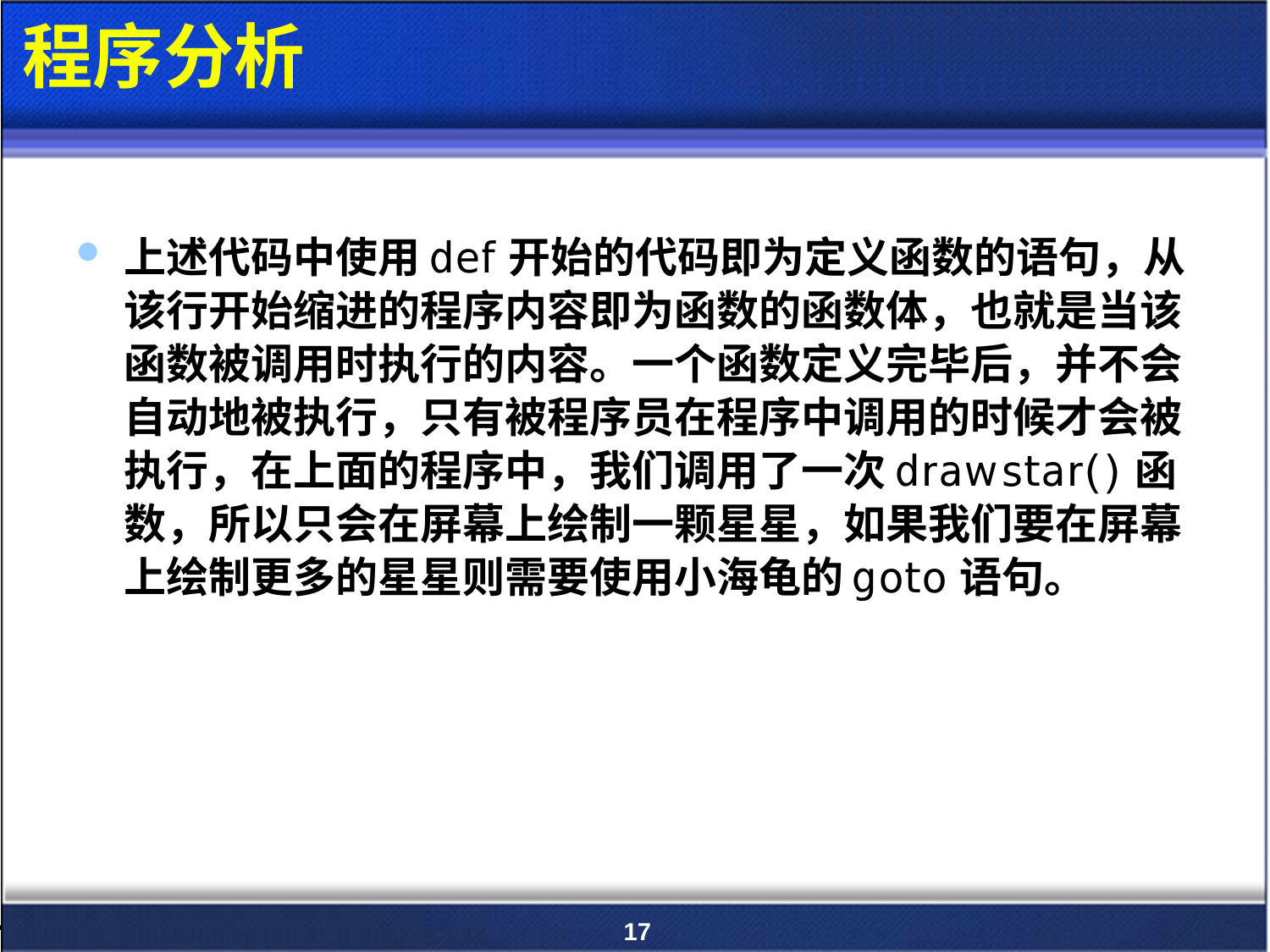

# 程序分析
上述代码中使用def开始的代码即为定义函数的语句，从该行开始缩进的程序内容即为函数的函数体，也就是当该函数被调用时执行的内容。一个函数定义完毕后，并不会自动地被执行，只有被程序员在程序中调用的时候才会被执行，在上面的程序中，我们调用了一次drawstar()函数，所以只会在屏幕上绘制一颗星星，如果我们要在屏幕上绘制更多的星星则需要使用小海龟的goto语句。

17